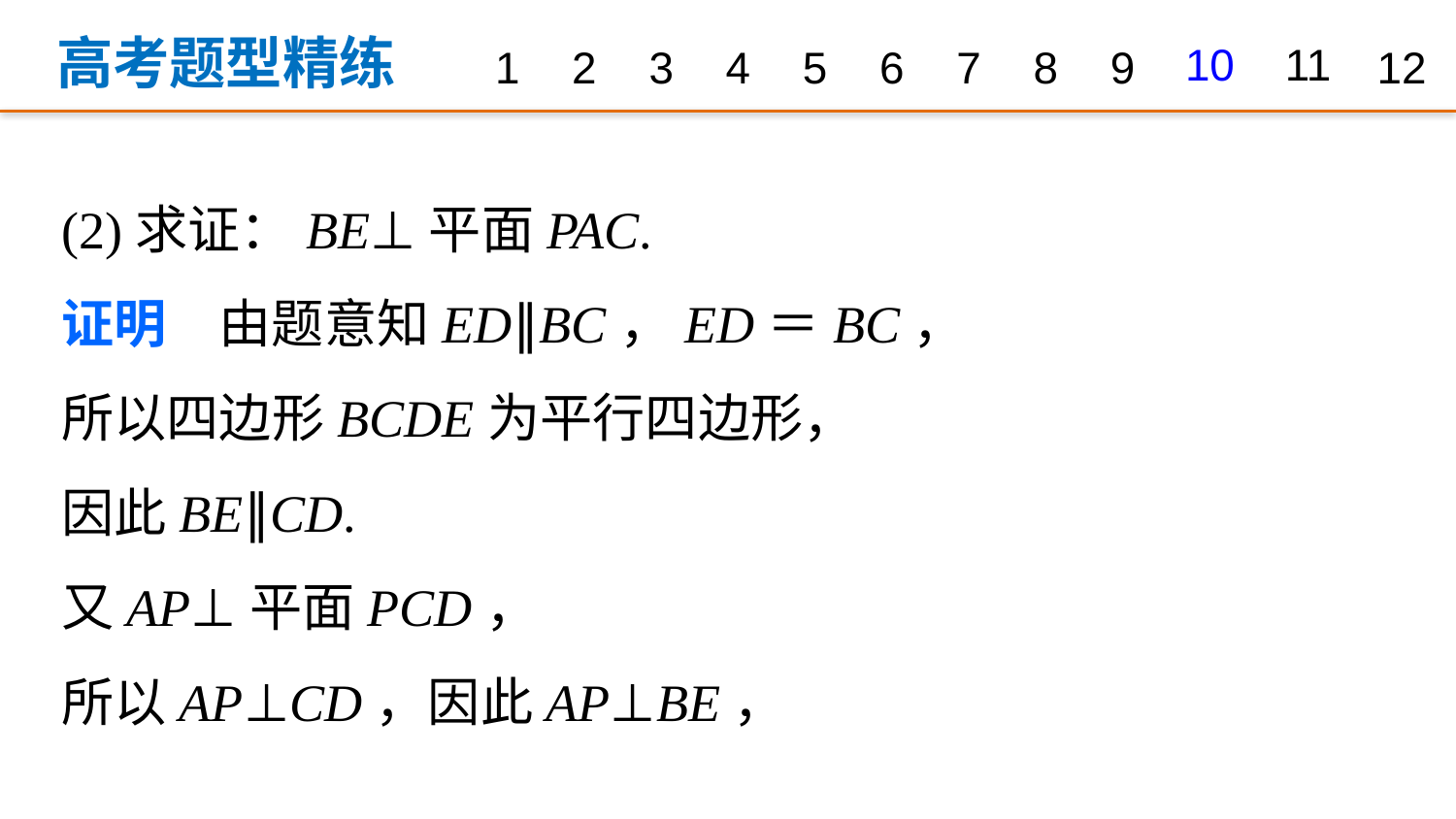

高考题型精练
1
2
3
4
5
6
7
8
9
10
11
12
(2)求证：BE⊥平面PAC.
证明　由题意知ED∥BC，ED＝BC，
所以四边形BCDE为平行四边形，
因此BE∥CD.
又AP⊥平面PCD，
所以AP⊥CD，因此AP⊥BE，